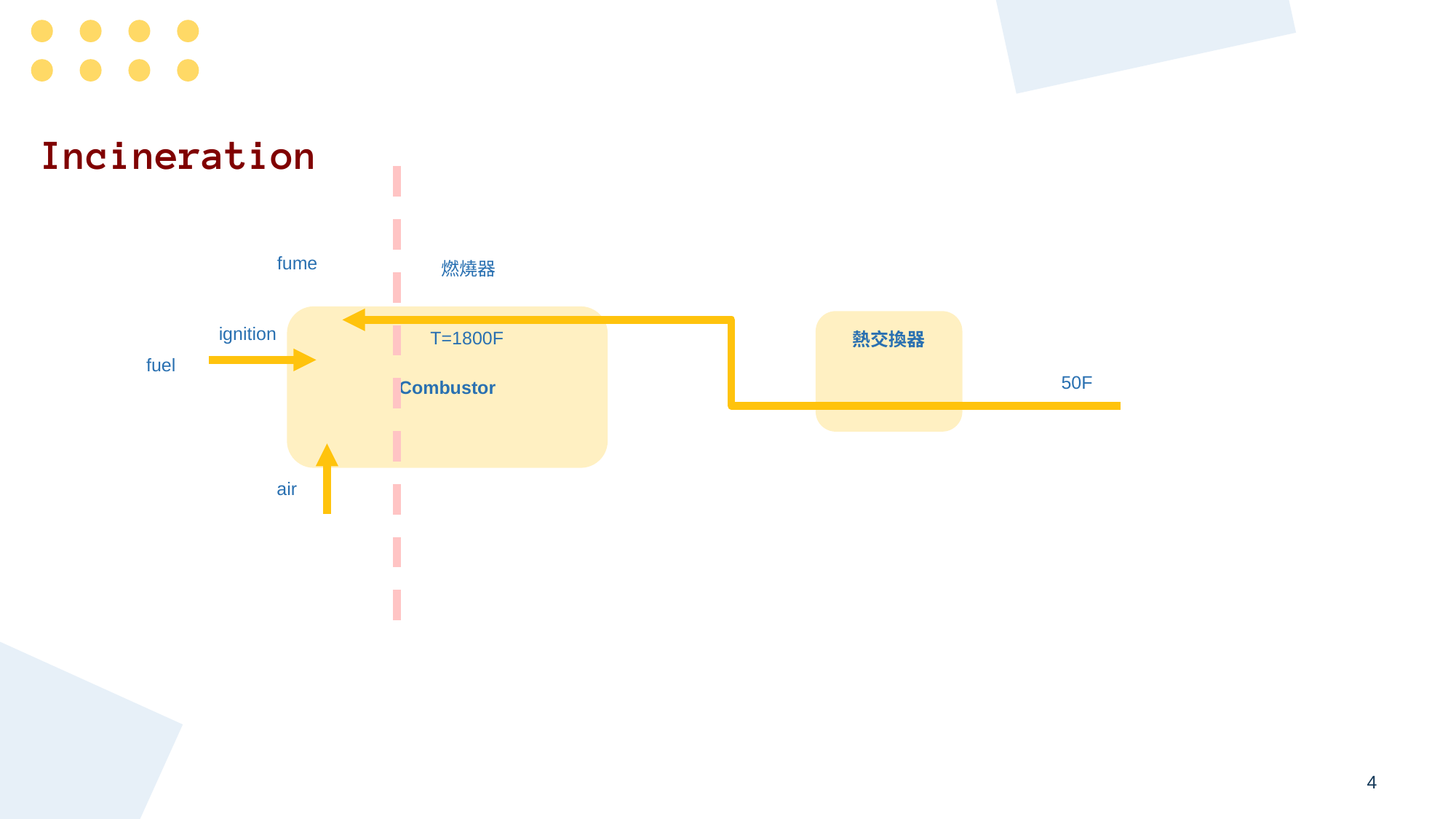

Incineration
fume
燃燒器
Combustor
ignition
熱交換器
T=1800F
fuel
50F
air